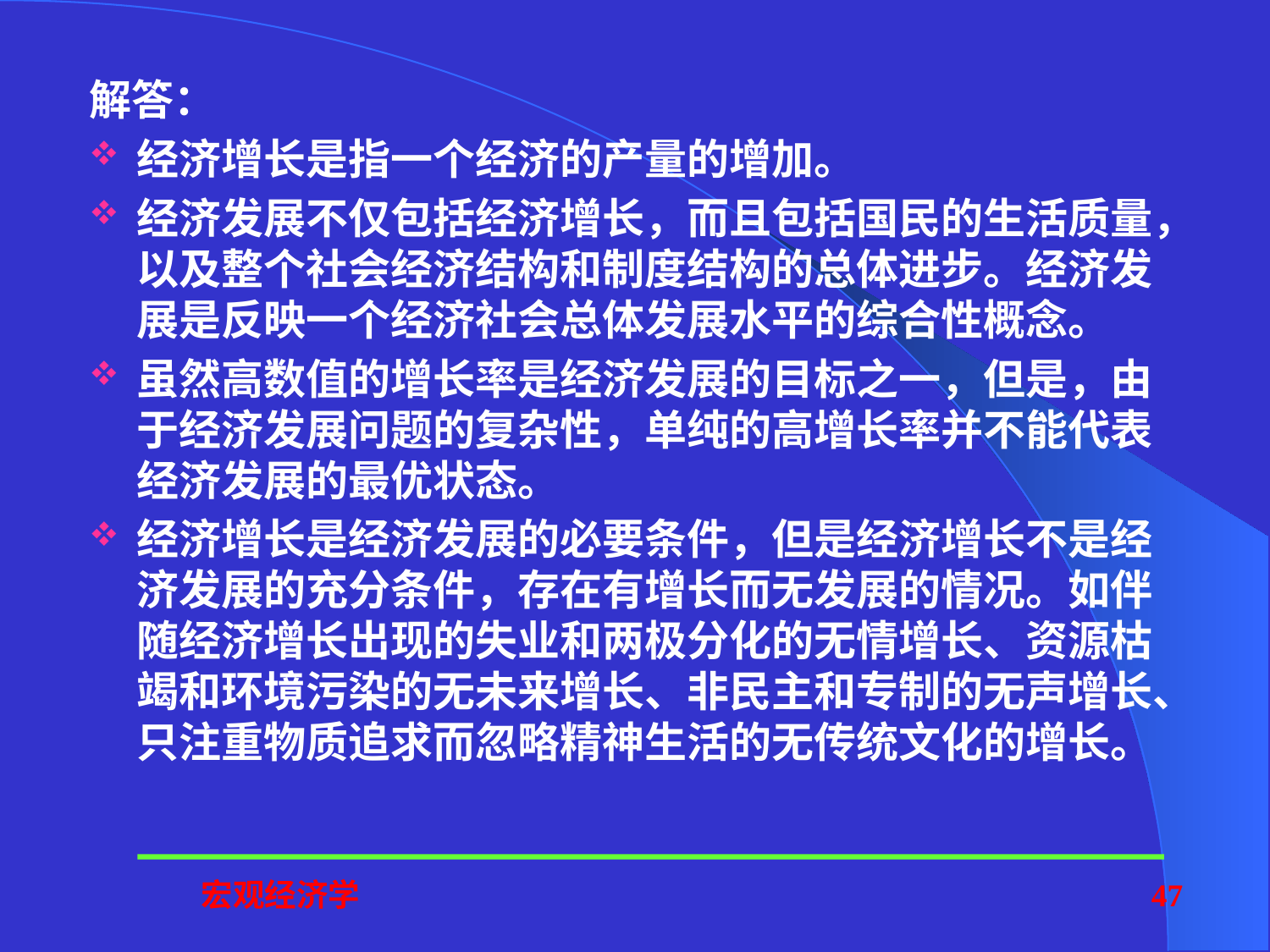

解答：
经济增长是指一个经济的产量的增加。
经济发展不仅包括经济增长，而且包括国民的生活质量，以及整个社会经济结构和制度结构的总体进步。经济发展是反映一个经济社会总体发展水平的综合性概念。
虽然高数值的增长率是经济发展的目标之一，但是，由于经济发展问题的复杂性，单纯的高增长率并不能代表经济发展的最优状态。
经济增长是经济发展的必要条件，但是经济增长不是经济发展的充分条件，存在有增长而无发展的情况。如伴随经济增长出现的失业和两极分化的无情增长、资源枯竭和环境污染的无未来增长、非民主和专制的无声增长、只注重物质追求而忽略精神生活的无传统文化的增长。